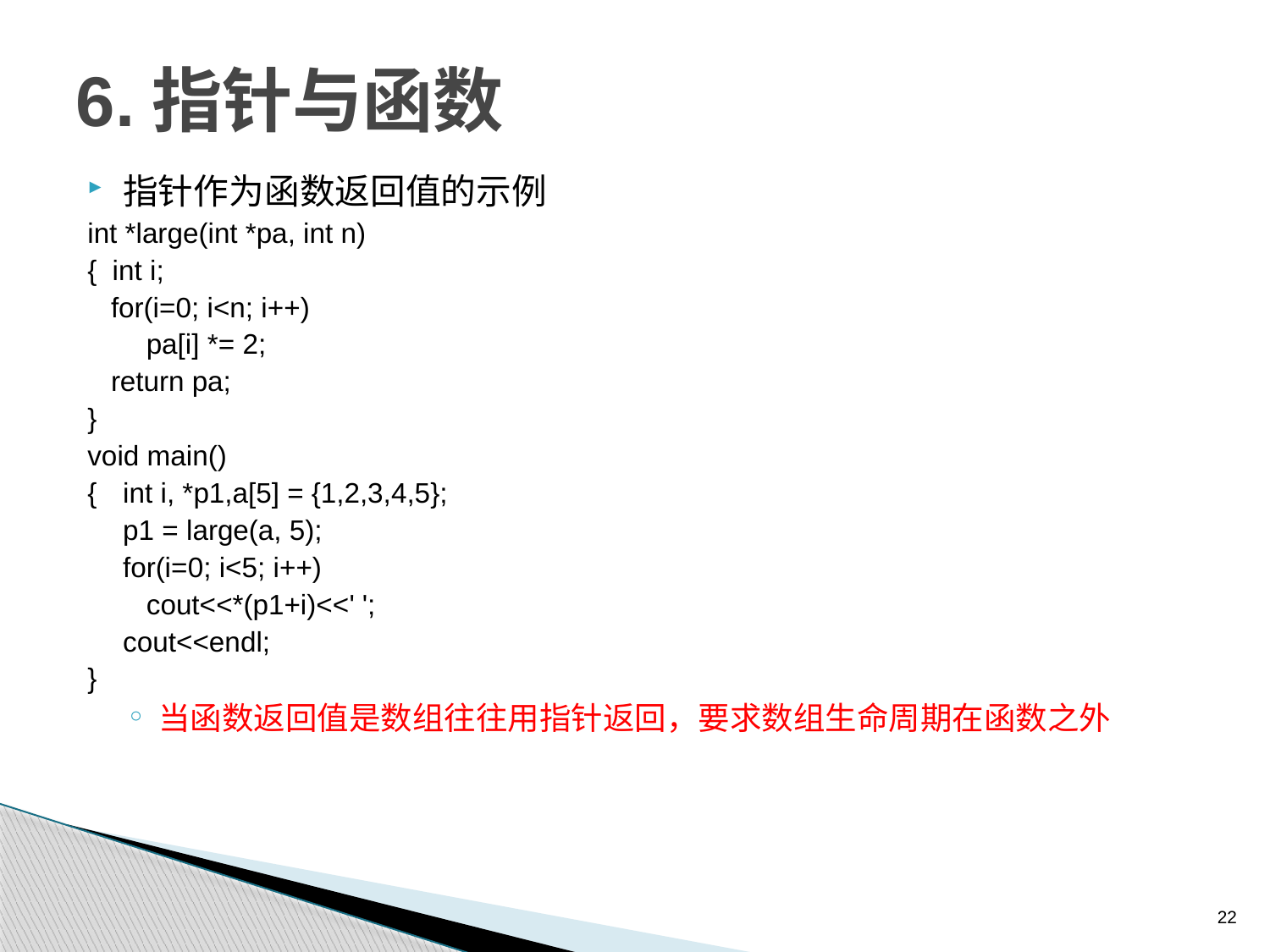

# 6.指针与函数
指针作为函数返回值的示例
int *large(int *pa, int n)
{  int i;
   for(i=0; i<n; i++)
	   pa[i] *= 2;
   return pa;
}
void main()
{	int i, *p1,a[5] = {1,2,3,4,5};
	p1 = large(a, 5);
	for(i=0; i<5; i++)
	   cout<<*(p1+i)<<' ';
	cout<<endl;
}
当函数返回值是数组往往用指针返回，要求数组生命周期在函数之外

22